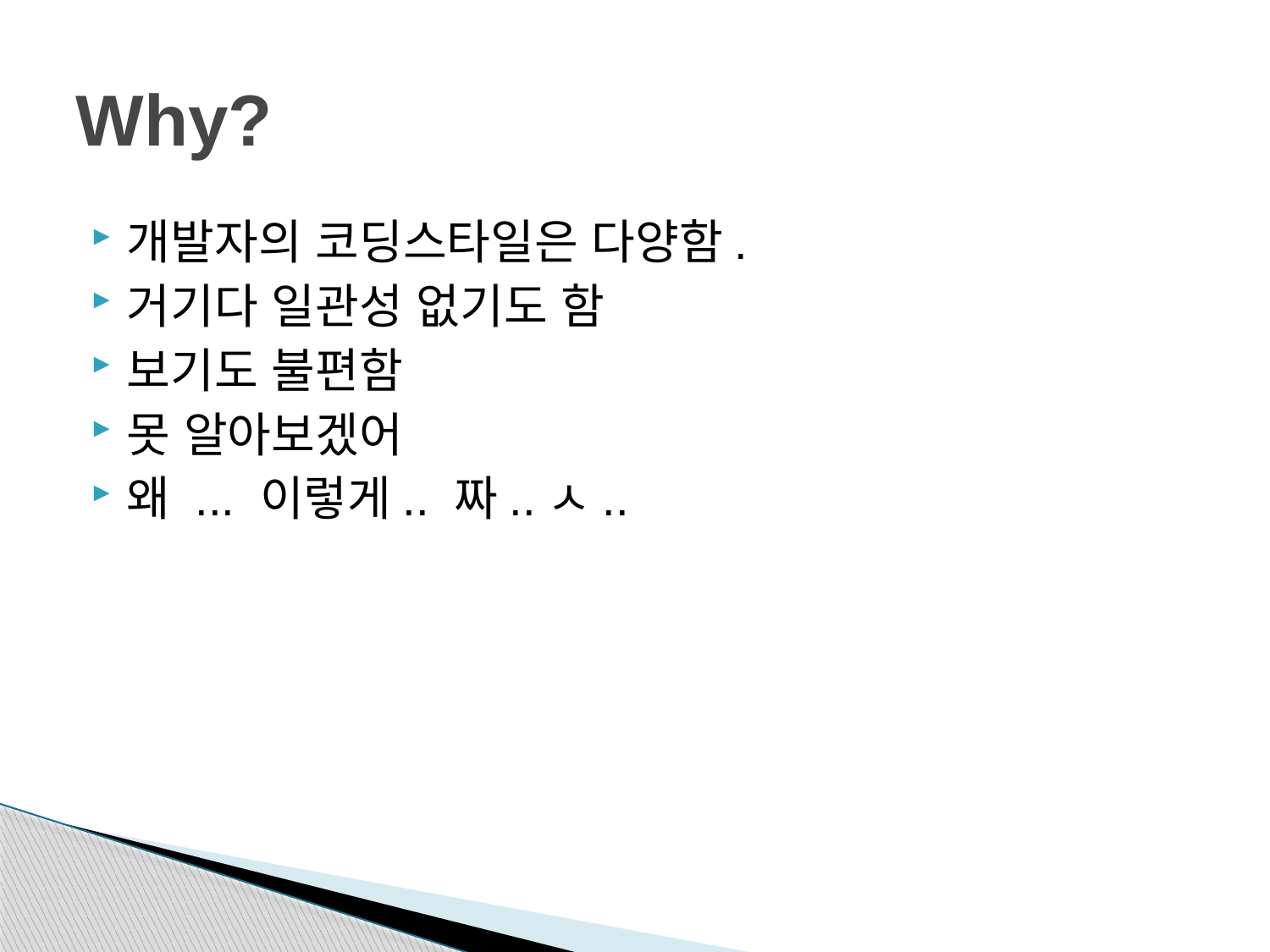

# Why?
개발자의 코딩스타일은 다양함.
거기다 일관성 없기도 함
보기도 불편함
못 알아보겠어
왜 ... 이렇게.. 짜..ㅅ..